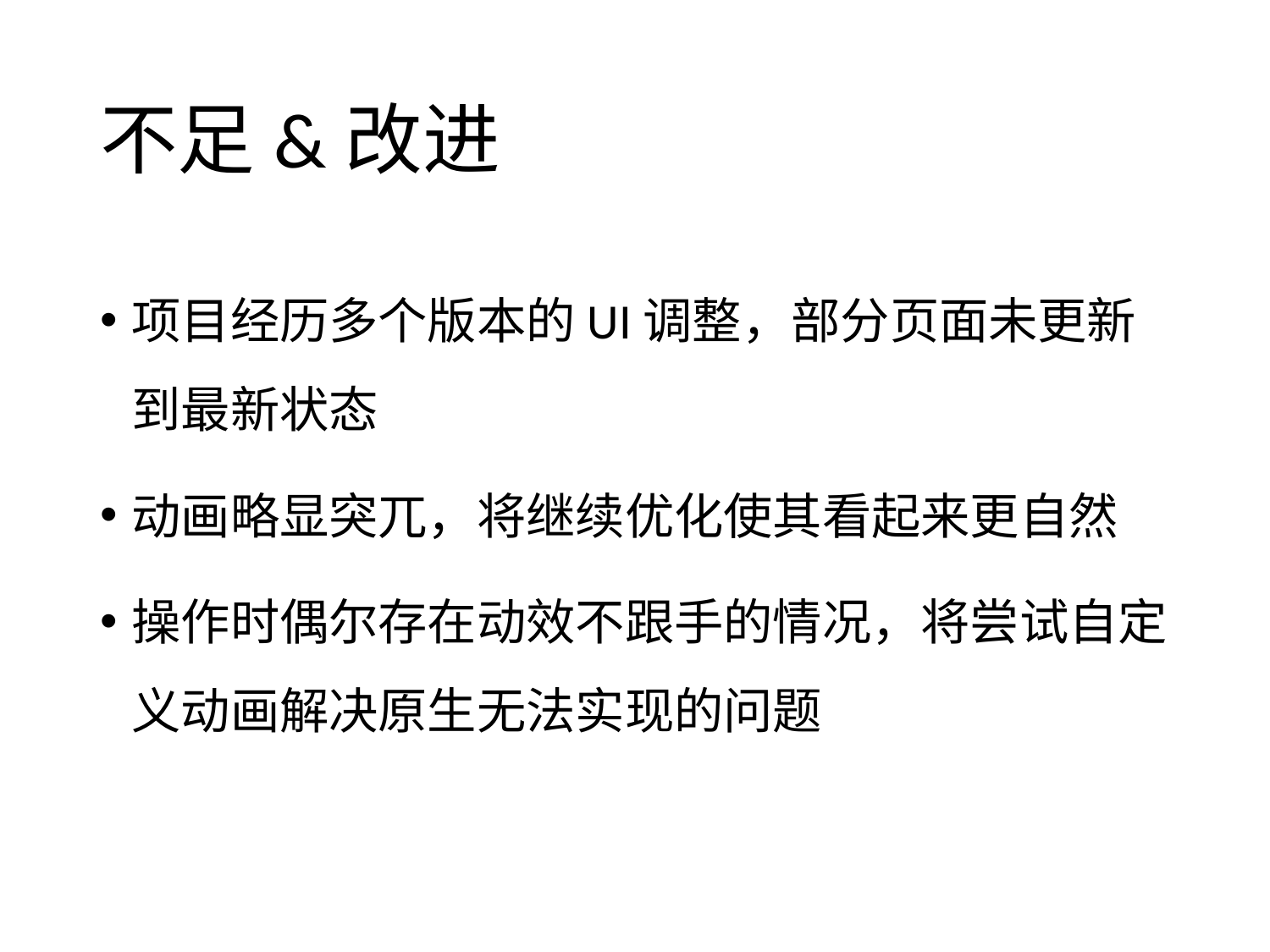

# 不足&改进
项目经历多个版本的UI调整，部分页面未更新到最新状态
动画略显突兀，将继续优化使其看起来更自然
操作时偶尔存在动效不跟手的情况，将尝试自定义动画解决原生无法实现的问题